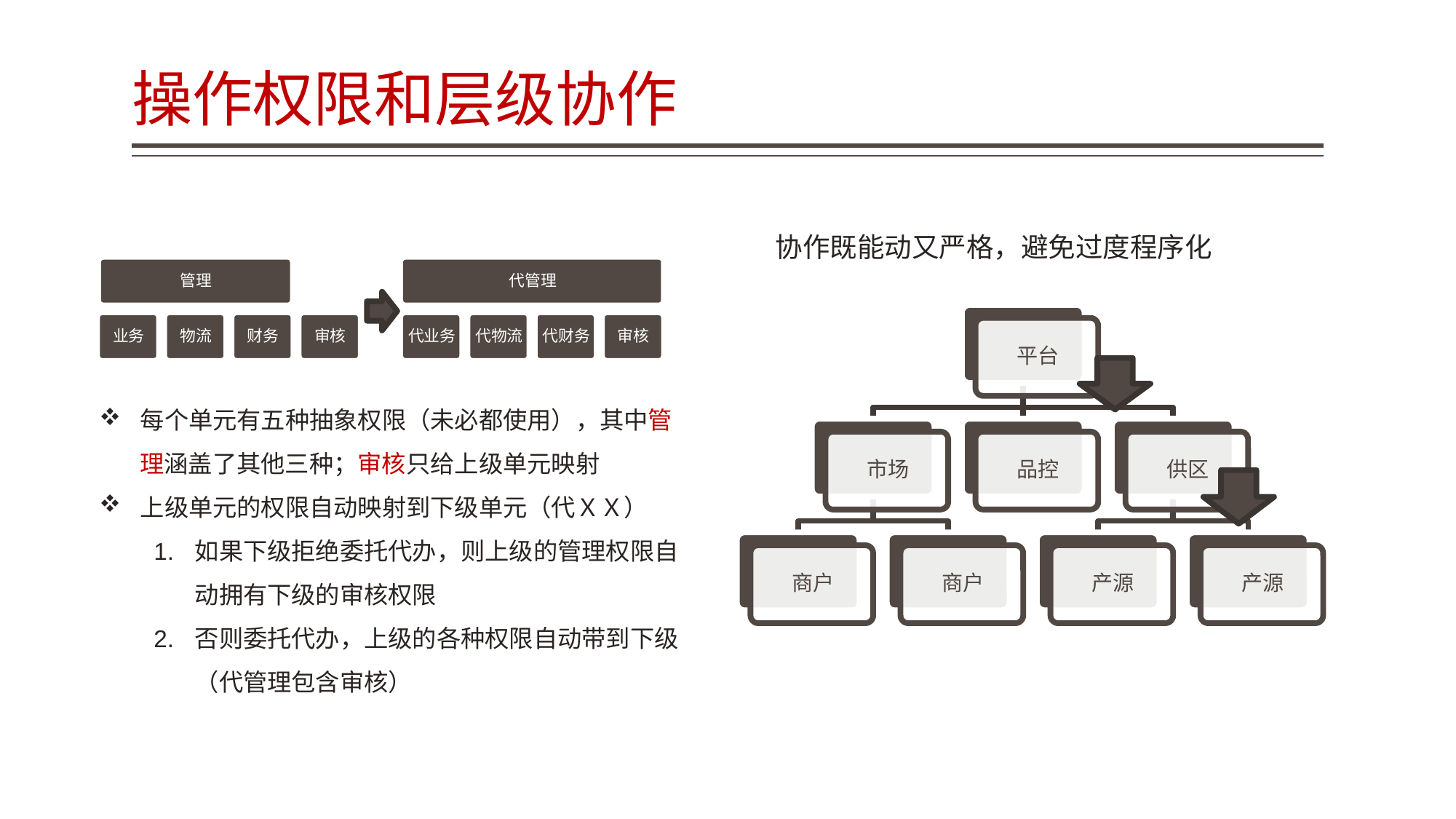

# 操作权限和层级协作
平台
市场
商户
商户
品控
供区
产源
产源
协作既能动又严格，避免过度程序化
管理
业务
物流
财务
审核
代管理
代业务
代物流
代财务
审核

每个单元有五种抽象权限（未必都使用），其中管理涵盖了其他三种；审核只给上级单元映射
上级单元的权限自动映射到下级单元（代ＸＸ）
如果下级拒绝委托代办，则上级的管理权限自动拥有下级的审核权限
否则委托代办，上级的各种权限自动带到下级（代管理包含审核）